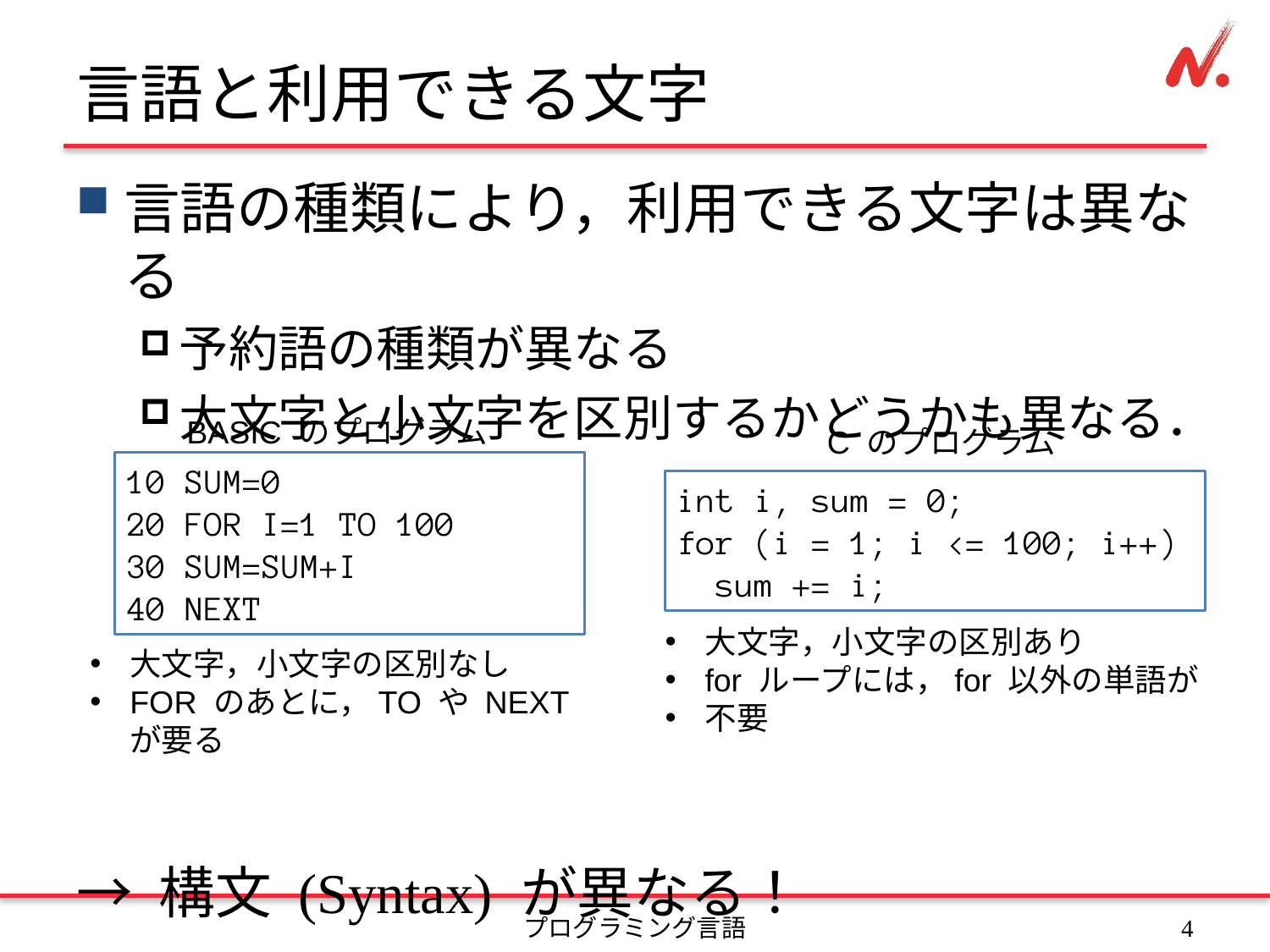

# 言語と利用できる文字
言語の種類により，利用できる文字は異なる
予約語の種類が異なる
大文字と小文字を区別するかどうかも異なる．

→ 構文 (Syntax) が異なる！
BASIC のプログラム
C のプログラム
10 SUM=0
20 FOR I=1 TO 100
30 SUM=SUM+I
40 NEXT
int i, sum = 0;
for (i = 1; i <= 100; i++)
  sum += i;
大文字，小文字の区別あり
for ループには，for 以外の単語が
不要
大文字，小文字の区別なし
FOR のあとに，TO や NEXT
が要る
プログラミング言語
4